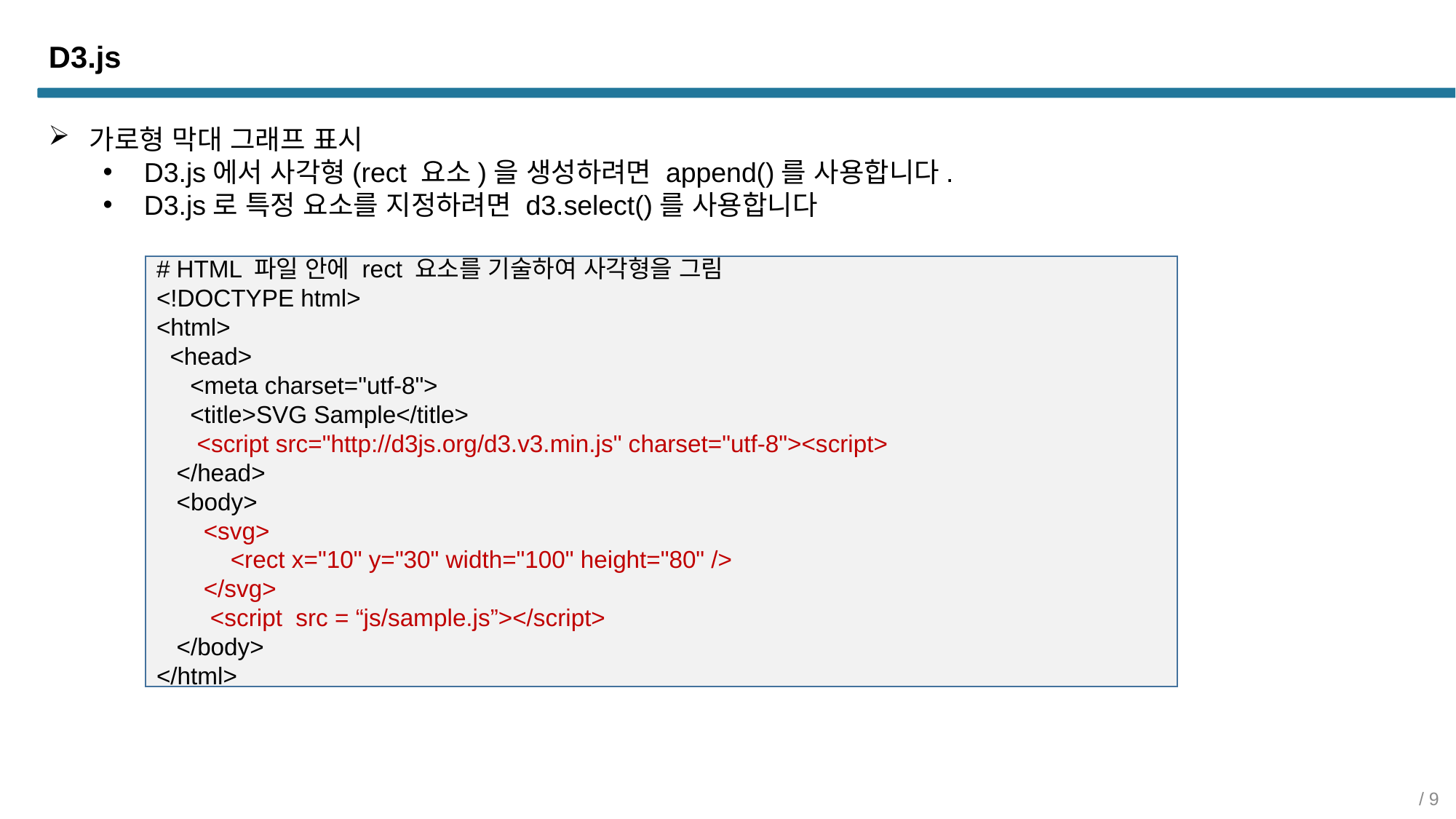

D3.js
가로형 막대 그래프 표시
D3.js에서 사각형(rect 요소)을 생성하려면 append()를 사용합니다.
D3.js로 특정 요소를 지정하려면 d3.select()를 사용합니다
# HTML 파일 안에 rect 요소를 기술하여 사각형을 그림
<!DOCTYPE html>
<html>
  <head>
     <meta charset="utf-8">
     <title>SVG Sample</title>
      <script src="http://d3js.org/d3.v3.min.js" charset="utf-8"><script>
   </head>
   <body>
       <svg>
           <rect x="10" y="30" width="100" height="80" />
       </svg>
        <script  src = “js/sample.js”></script>
   </body>
</html>
/ 9